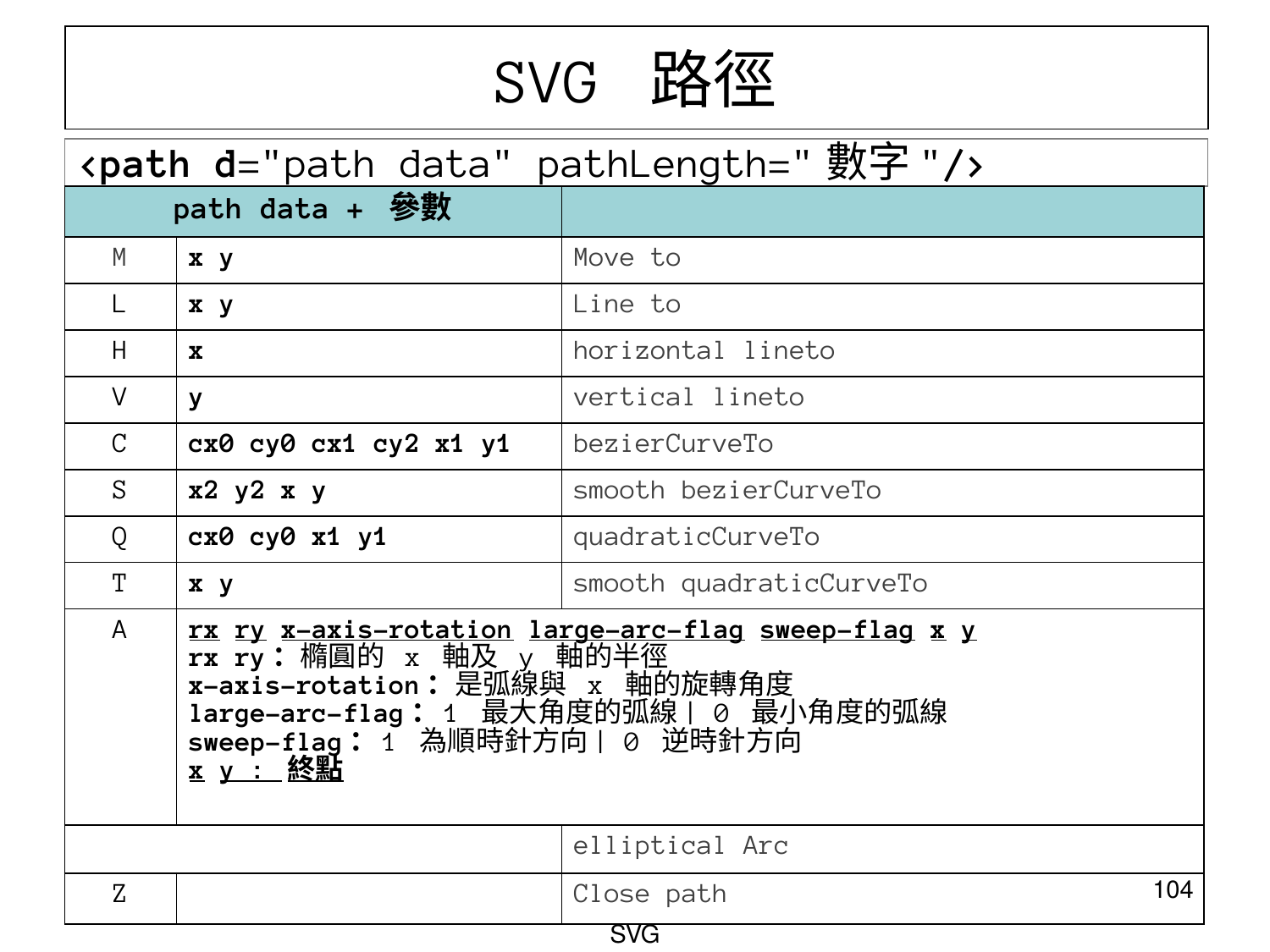

# SVG 路徑
<path d="path data" pathLength="數字"/>

| path data + 參數 |  |  |
| --- | --- | --- |
| M | x y | Move to |
| L | x y | Line to |
| H | x | horizontal lineto |
| V | y | vertical lineto |
| C | cx0 cy0 cx1 cy2 x1 y1 | bezierCurveTo |
| S | x2 y2 x y | smooth bezierCurveTo |
| Q | cx0 cy0 x1 y1 | quadraticCurveTo |
| T | x y | smooth quadraticCurveTo |
| A | rx ry x-axis-rotation large-arc-flag sweep-flag x y rx ry：橢圓的 x 軸及 y 軸的半徑 x-axis-rotation：是弧線與 x 軸的旋轉角度 large-arc-flag：1 最大角度的弧線| 0 最小角度的弧線 sweep-flag：1 為順時針方向| 0 逆時針方向 x y : 終點 |  |
|  |  | elliptical Arc |
| Z |  | Close path |
104
SVG